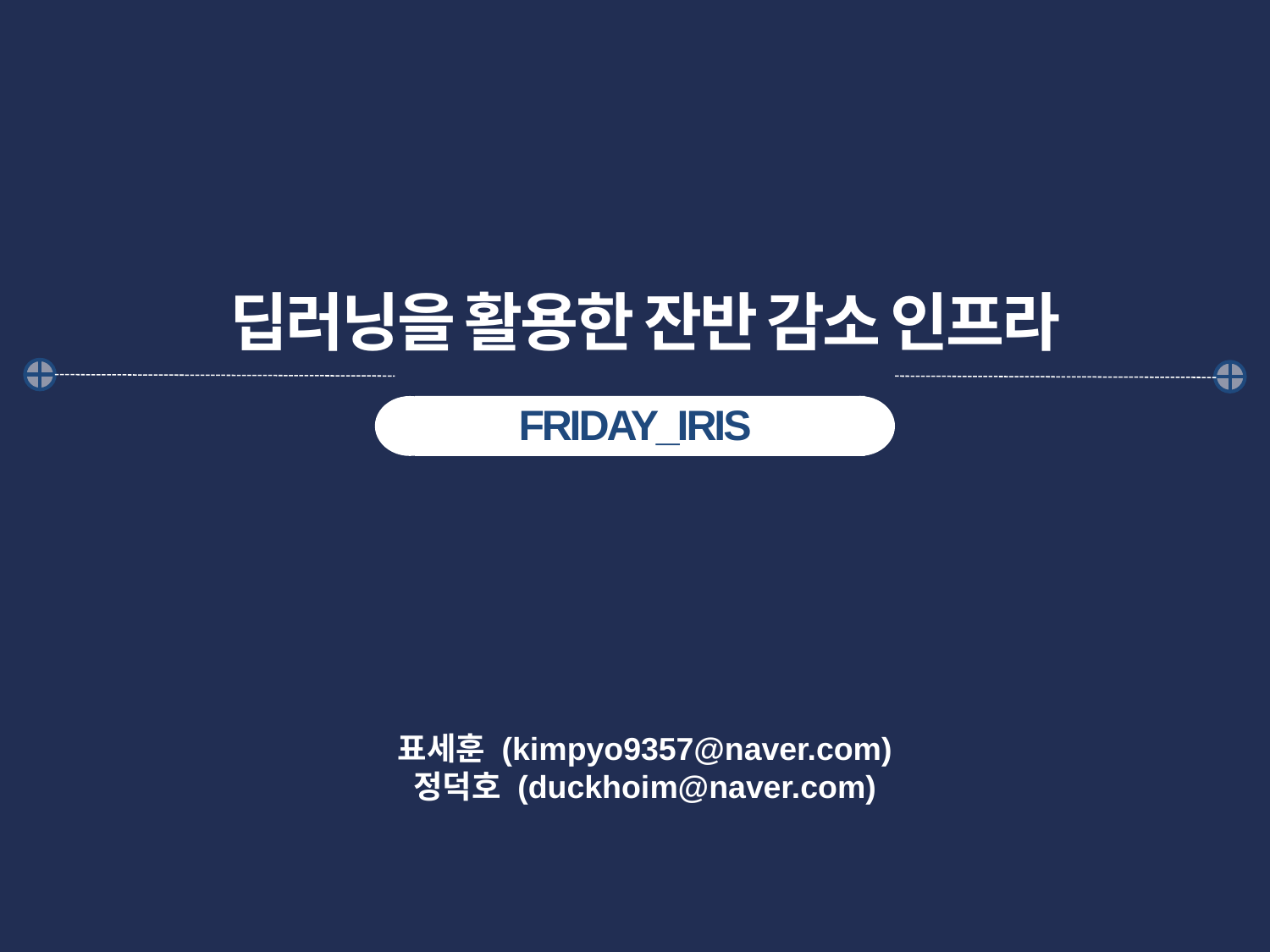

딥러닝을 활용한 잔반 감소 인프라

FRIDAY_IRIS

표세훈 (kimpyo9357@naver.com)
정덕호 (duckhoim@naver.com)